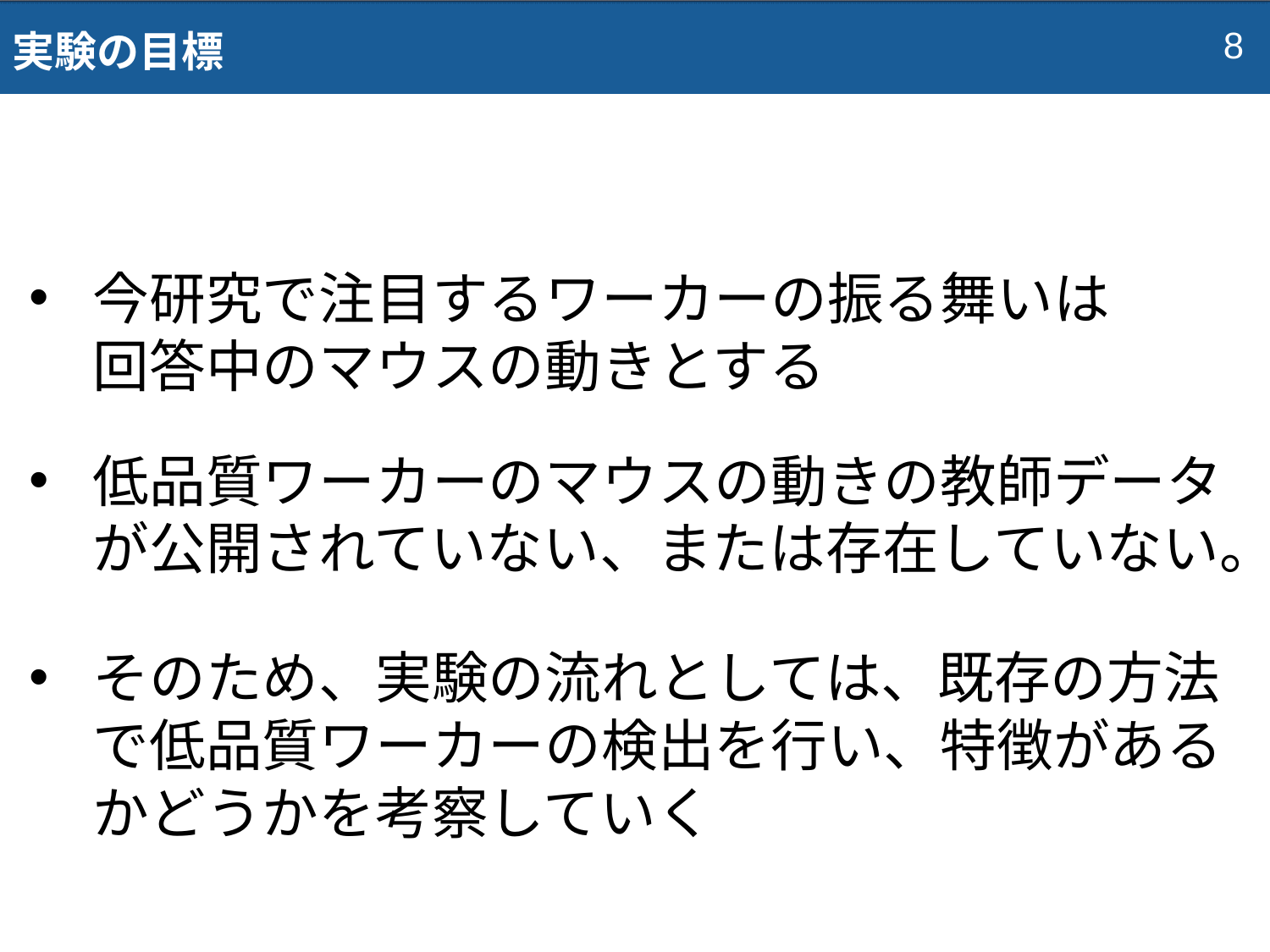

実験の目標
8
今研究で注目するワーカーの振る舞いは回答中のマウスの動きとする
低品質ワーカーのマウスの動きの教師データが公開されていない、または存在していない。
そのため、実験の流れとしては、既存の方法で低品質ワーカーの検出を行い、特徴があるかどうかを考察していく